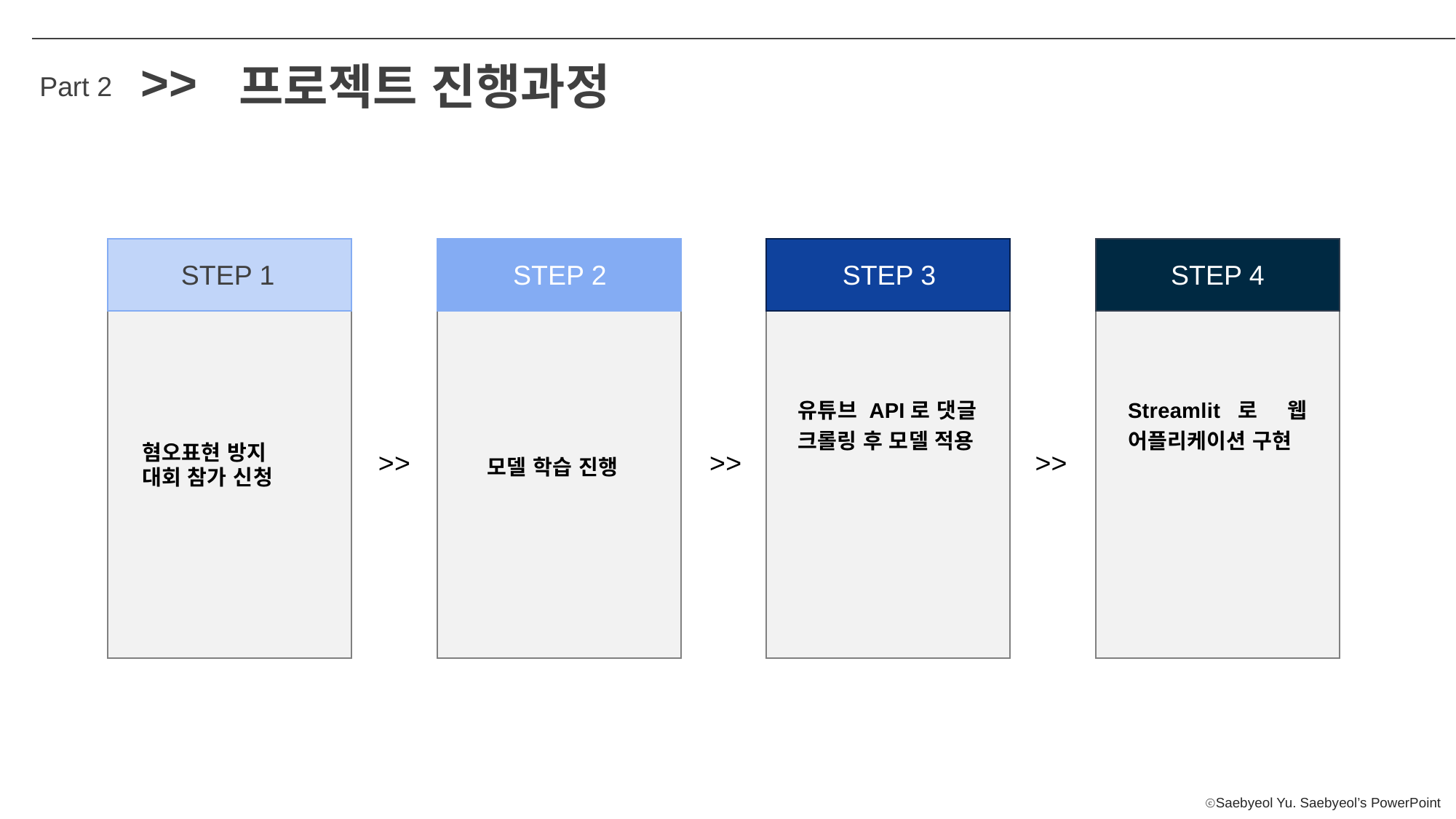

>>
프로젝트 진행과정
Part 2

STEP 1
STEP 2
STEP 3
STEP 4
유튜브 API로 댓글 크롤링 후 모델 적용
Streamlit로 웹 어플리케이션 구현
혐오표현 방지 대회 참가 신청
>>
>>
>>
모델 학습 진행